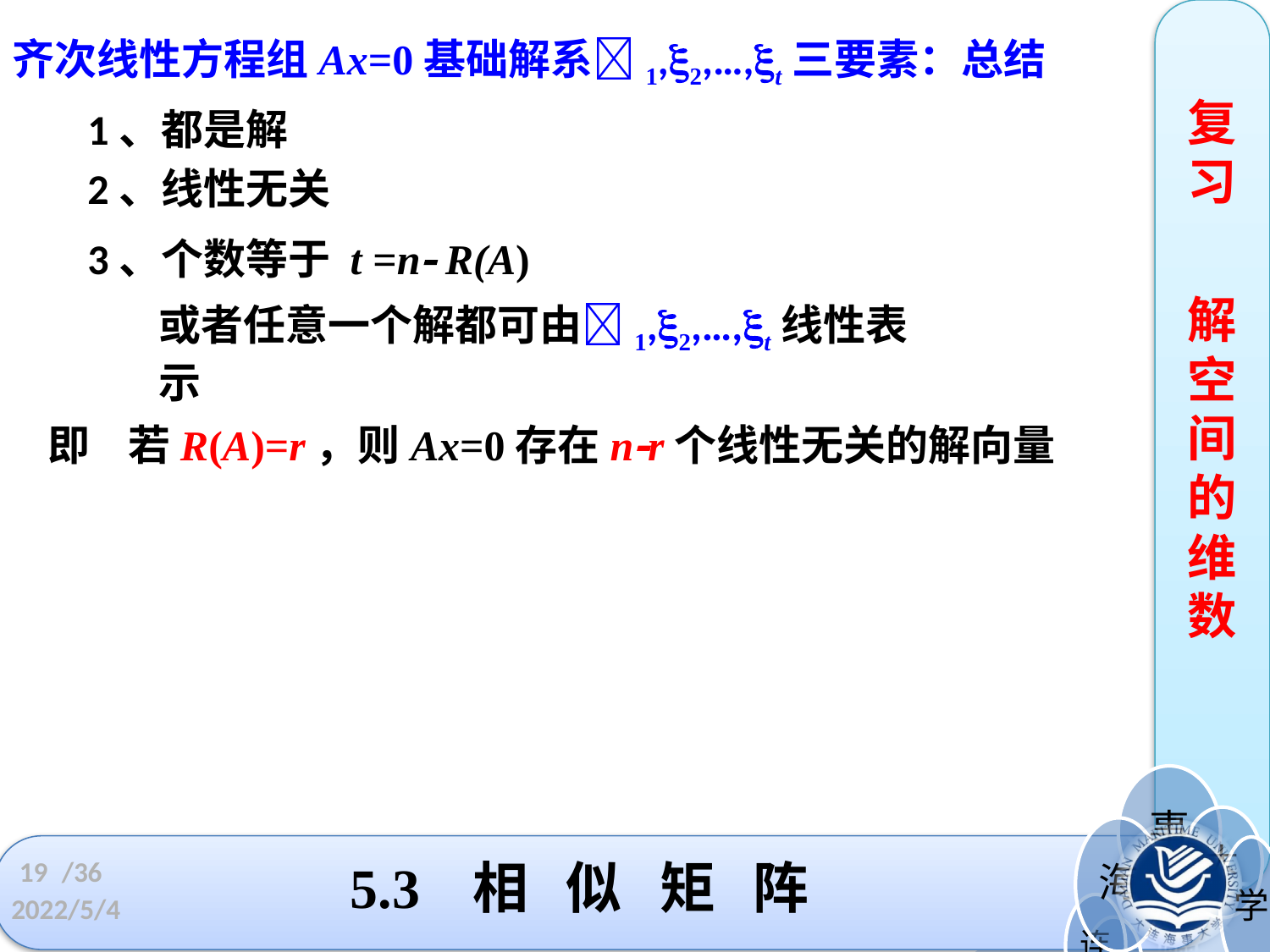

复习

解空间的维数
齐次线性方程组Ax=0基础解系ξ1,ξ2,…,ξt三要素：总结
1、都是解
2、线性无关
3、个数等于 t =n− R(A)
或者任意一个解都可由ξ1,ξ2,…,ξt线性表示
即    若R(A)=r，则Ax=0存在n−r个线性无关的解向量
5.3   相   似   矩   阵
19
/36
2022/5/4